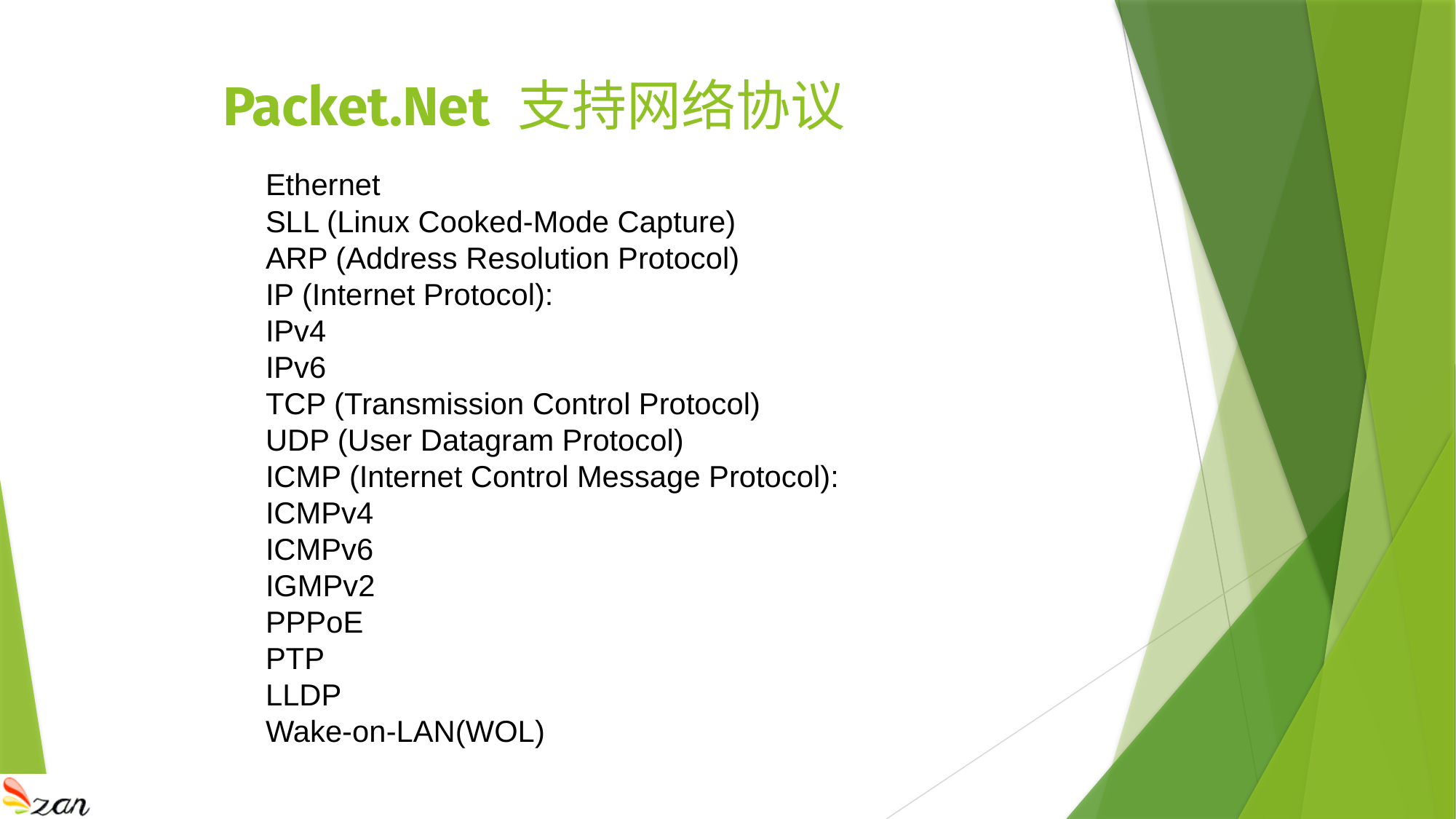

# Packet.Net 支持网络协议
Ethernet
SLL (Linux Cooked-Mode Capture)
ARP (Address Resolution Protocol)
IP (Internet Protocol):
IPv4
IPv6
TCP (Transmission Control Protocol)
UDP (User Datagram Protocol)
ICMP (Internet Control Message Protocol):
ICMPv4
ICMPv6
IGMPv2
PPPoE
PTP
LLDP
Wake-on-LAN(WOL)